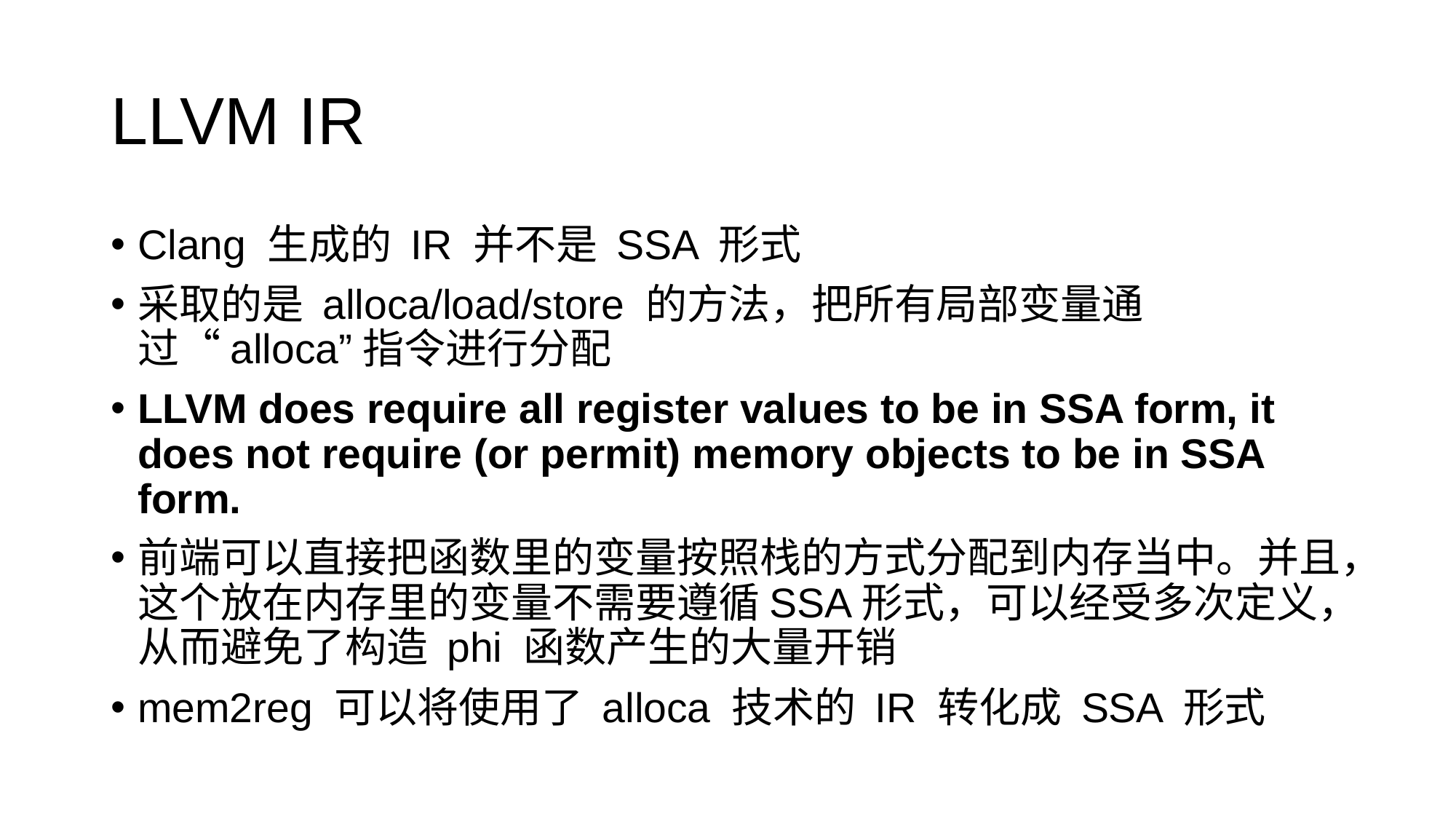

# LLVM IR
Clang 生成的 IR 并不是 SSA 形式
采取的是 alloca/load/store 的方法，把所有局部变量通过“alloca”指令进行分配
LLVM does require all register values to be in SSA form, it does not require (or permit) memory objects to be in SSA form.
前端可以直接把函数里的变量按照栈的方式分配到内存当中。并且，这个放在内存里的变量不需要遵循SSA形式，可以经受多次定义，从而避免了构造 phi 函数产生的大量开销
mem2reg 可以将使用了 alloca 技术的 IR 转化成 SSA 形式